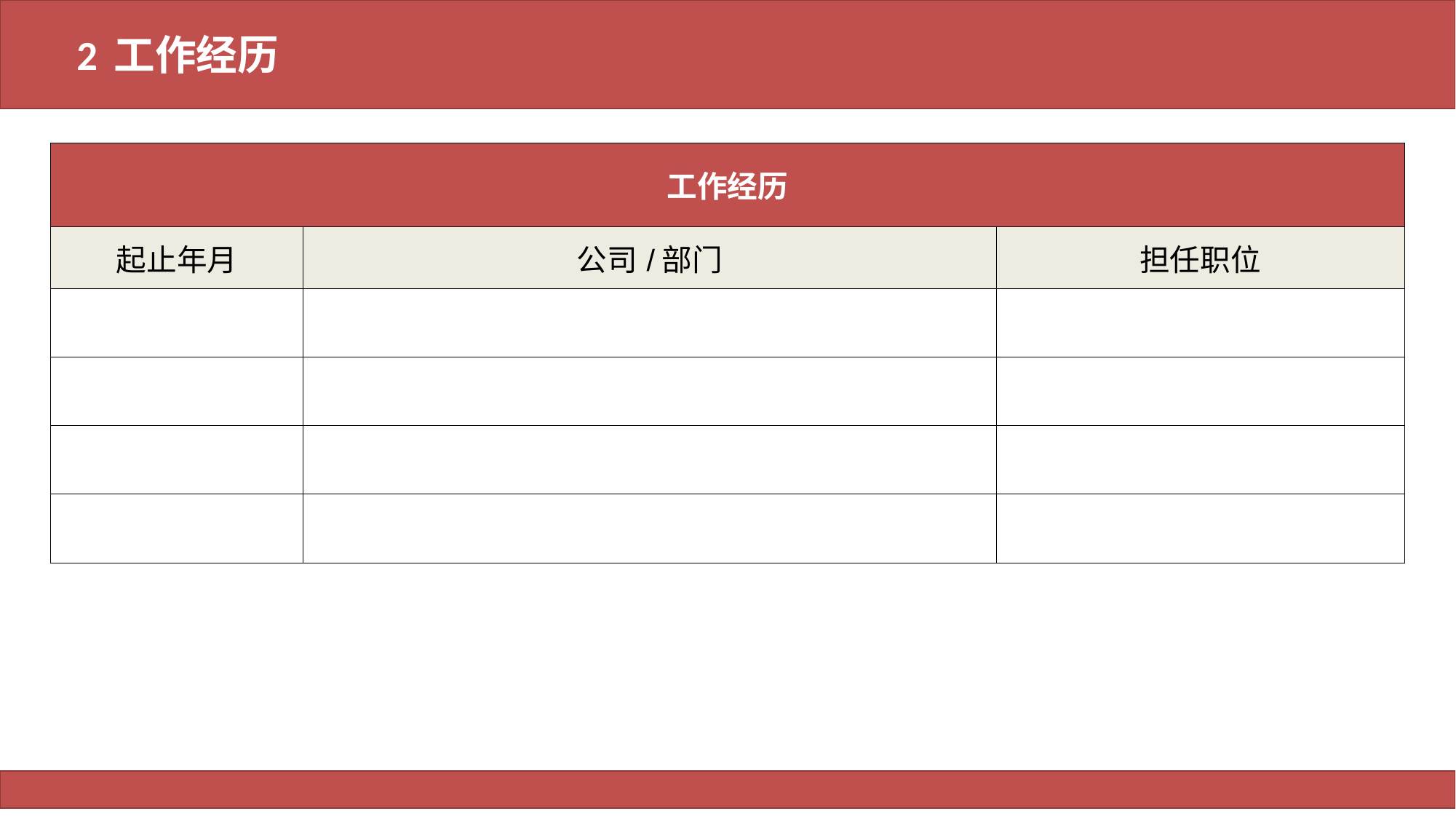

# 个人工作经历
2 工作经历
| 工作经历 |  |  |
| --- | --- | --- |
| 起止年月 | 公司/部门 | 担任职位 |
|  |  |  |
|  |  |  |
|  |  |  |
|  |  |  |